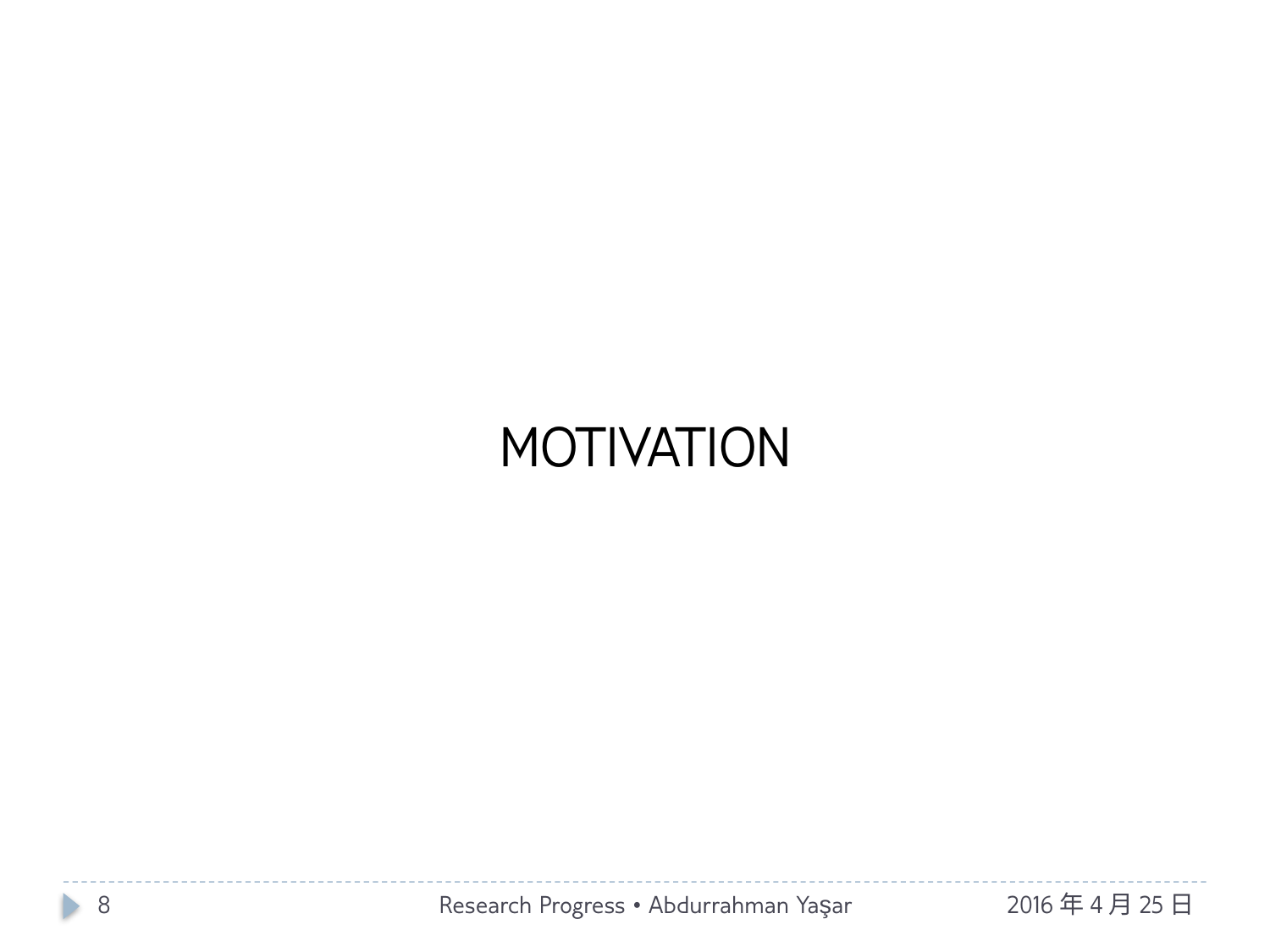

MOTIVATION
8
Research Progress • Abdurrahman Yaşar
2016年4月25日